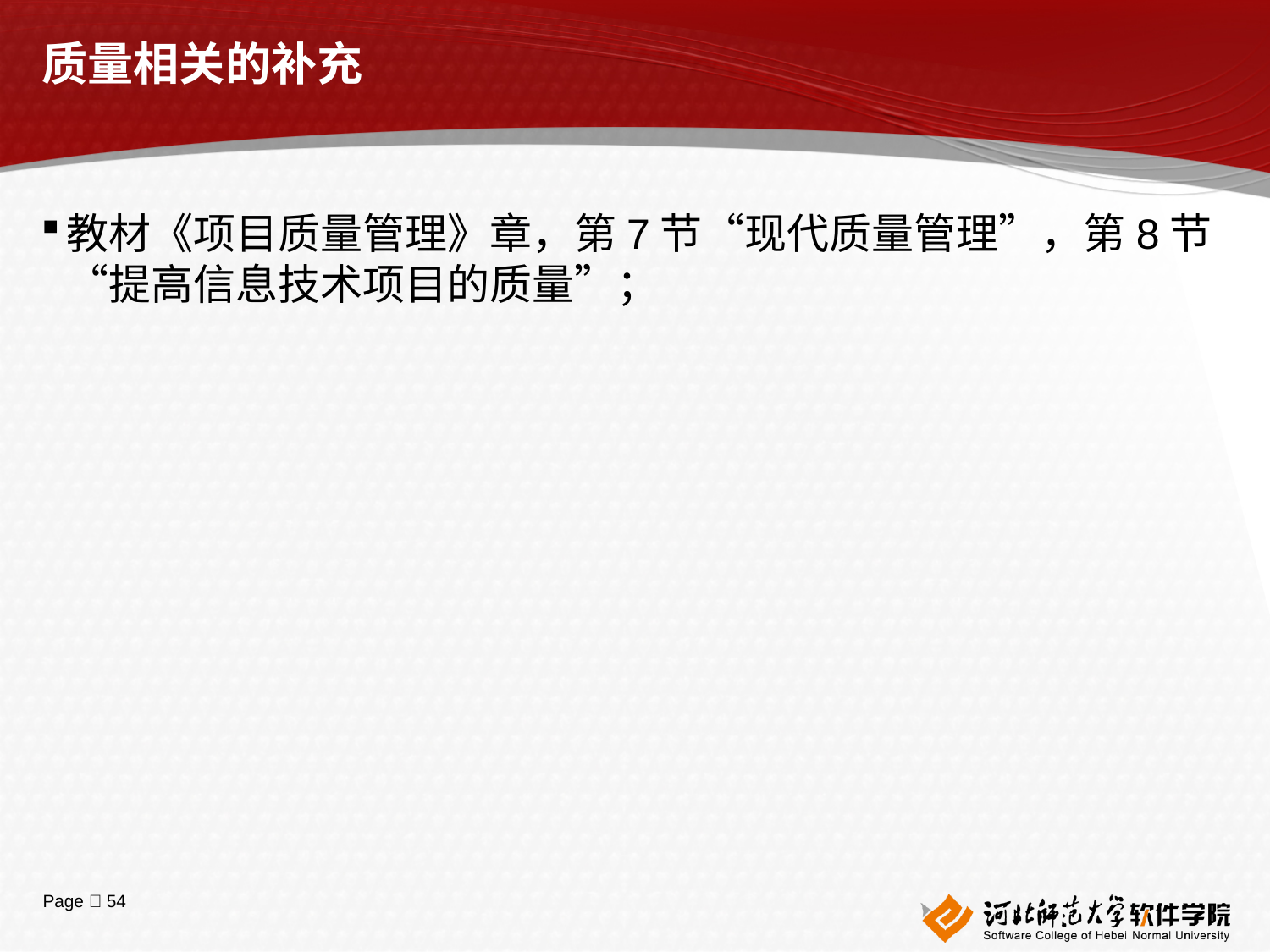

# 质量相关的补充
教材《项目质量管理》章，第7节“现代质量管理”，第8节“提高信息技术项目的质量”；